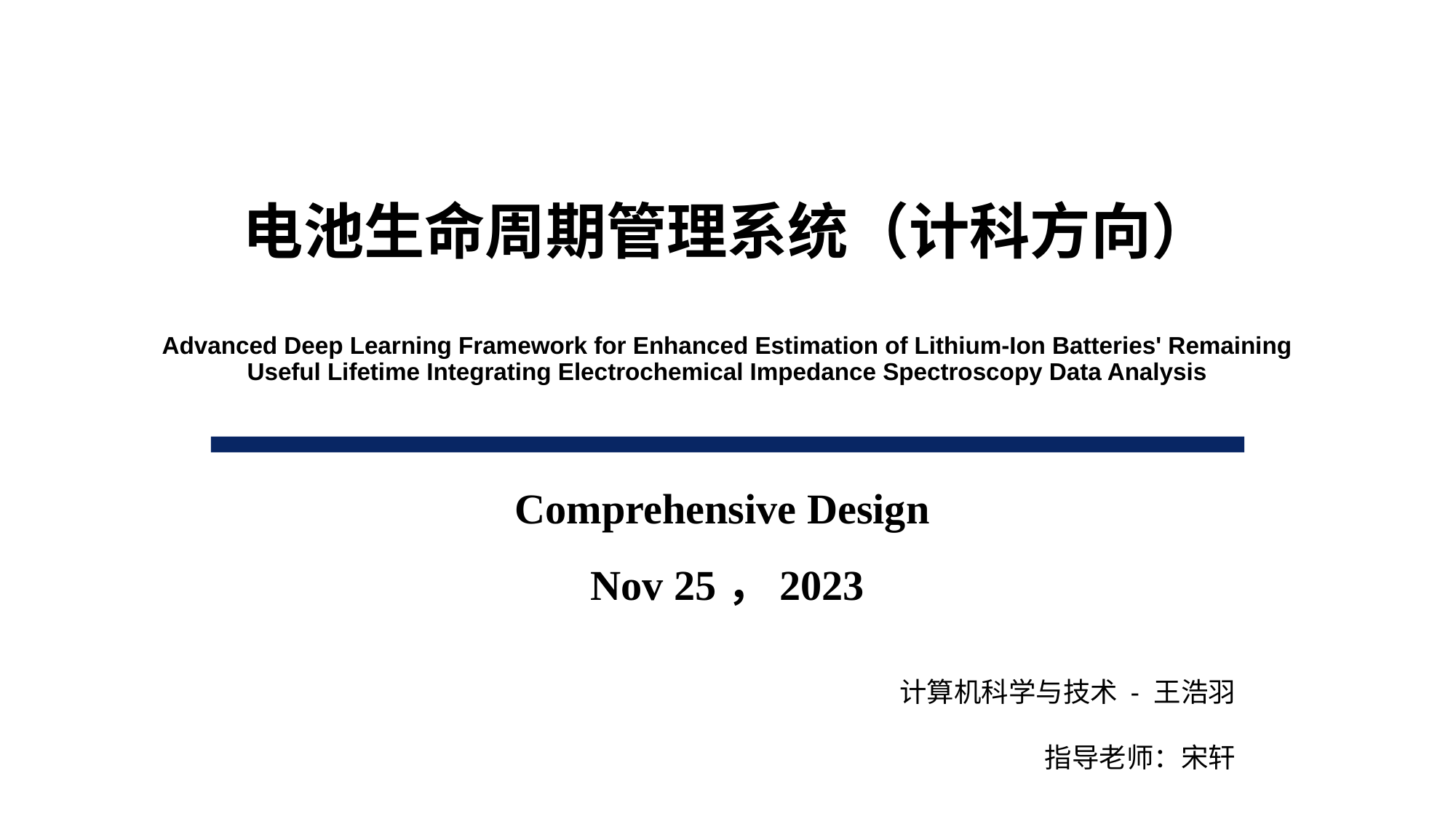

# 电池生命周期管理系统（计科方向） Advanced Deep Learning Framework for Enhanced Estimation of Lithium-Ion Batteries' Remaining Useful Lifetime Integrating Electrochemical Impedance Spectroscopy Data Analysis

Comprehensive Design
Nov 25，2023
计算机科学与技术 - 王浩羽

指导老师：宋轩